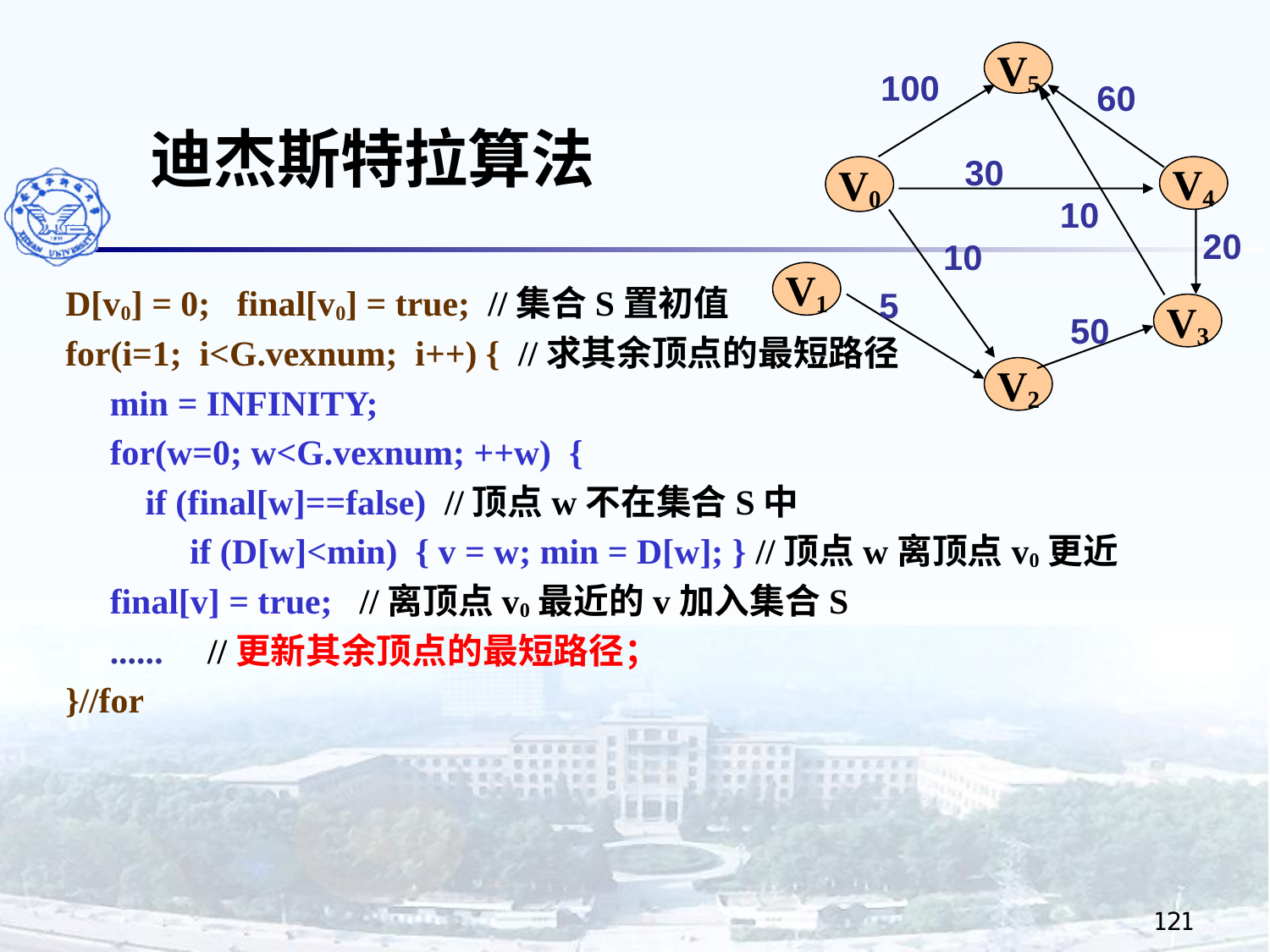

V5
100
60

30
V0
V4

10

20
10
V1
5

V3
50

V2
迪杰斯特拉算法
D[v0] = 0;   final[v0] = true;  //集合S置初值
for(i=1;  i<G.vexnum;  i++) {  //求其余顶点的最短路径
     min = INFINITY;
     for(w=0; w<G.vexnum; ++w)  {
         if (final[w]==false)  //顶点w不在集合S中
              if (D[w]<min)  { v = w; min = D[w]; } //顶点w离顶点v0更近
     final[v] = true;   //离顶点v0最近的v加入集合S
     ......     //更新其余顶点的最短路径；
}//for
121